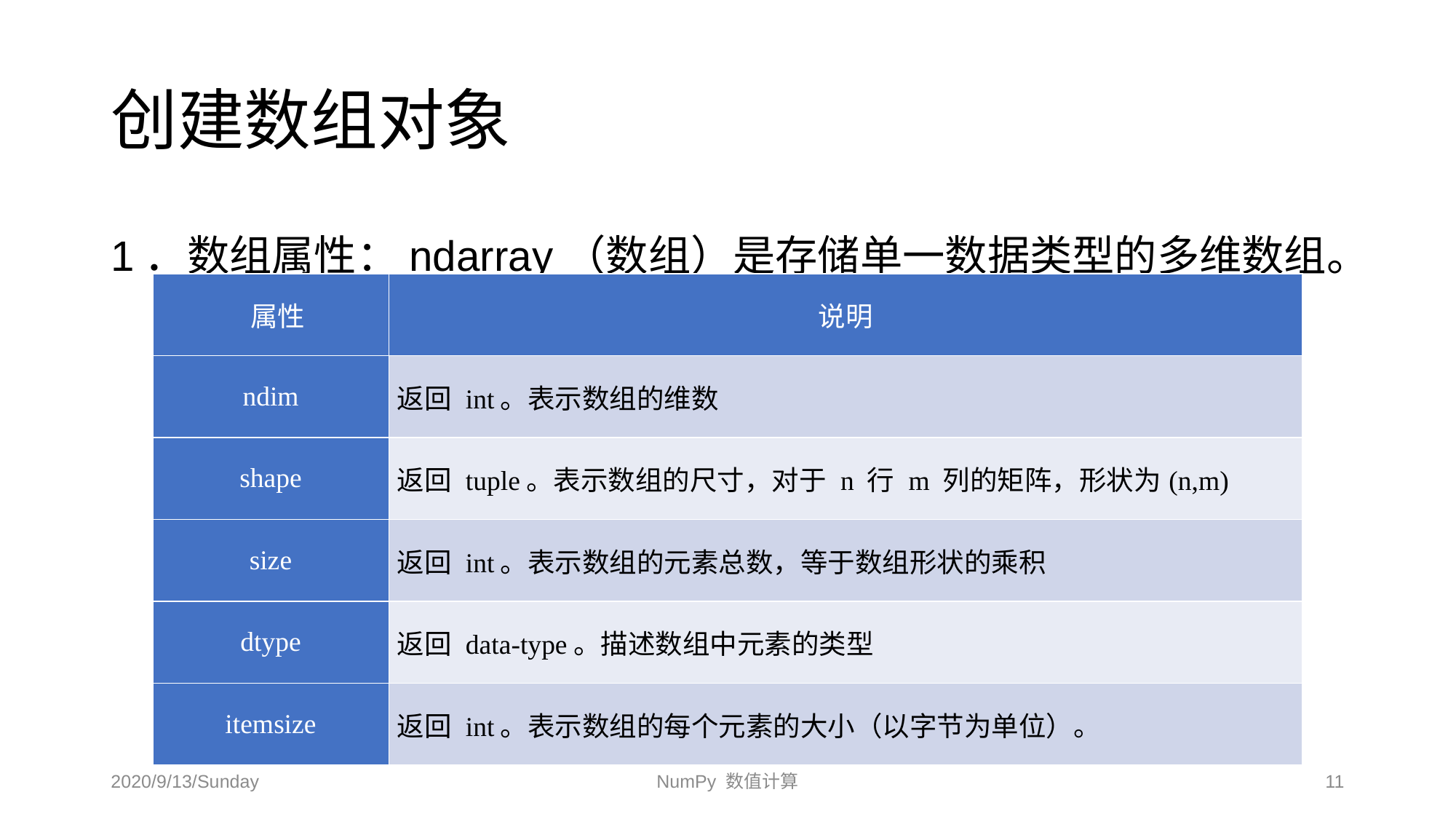

# 创建数组对象
1．数组属性：ndarray（数组）是存储单一数据类型的多维数组。

| 属性 | 说明 |
| --- | --- |
| ndim | 返回 int。表示数组的维数 |
| shape | 返回 tuple。表示数组的尺寸，对于 n 行 m 列的矩阵，形状为(n,m) |
| size | 返回 int。表示数组的元素总数，等于数组形状的乘积 |
| dtype | 返回 data-type。描述数组中元素的类型 |
| itemsize | 返回 int。表示数组的每个元素的大小（以字节为单位）。 |
2020/9/13/Sunday
NumPy 数值计算
11